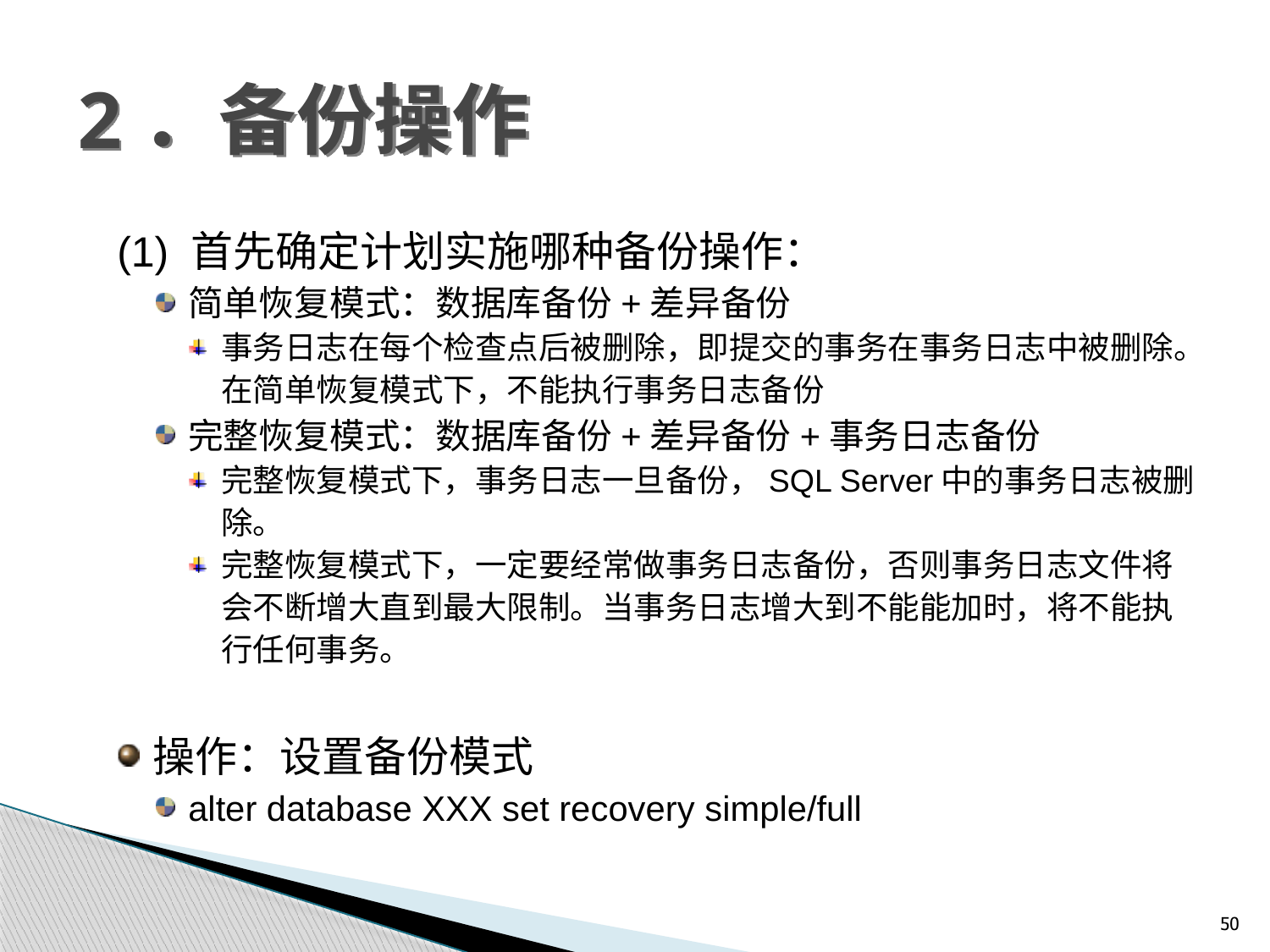

# 2．备份操作
(1) 首先确定计划实施哪种备份操作：
简单恢复模式：数据库备份+差异备份
事务日志在每个检查点后被删除，即提交的事务在事务日志中被删除。在简单恢复模式下，不能执行事务日志备份
完整恢复模式：数据库备份+差异备份+事务日志备份
完整恢复模式下，事务日志一旦备份，SQL Server中的事务日志被删除。
完整恢复模式下，一定要经常做事务日志备份，否则事务日志文件将会不断增大直到最大限制。当事务日志增大到不能能加时，将不能执行任何事务。

操作：设置备份模式
alter database XXX set recovery simple/full
50